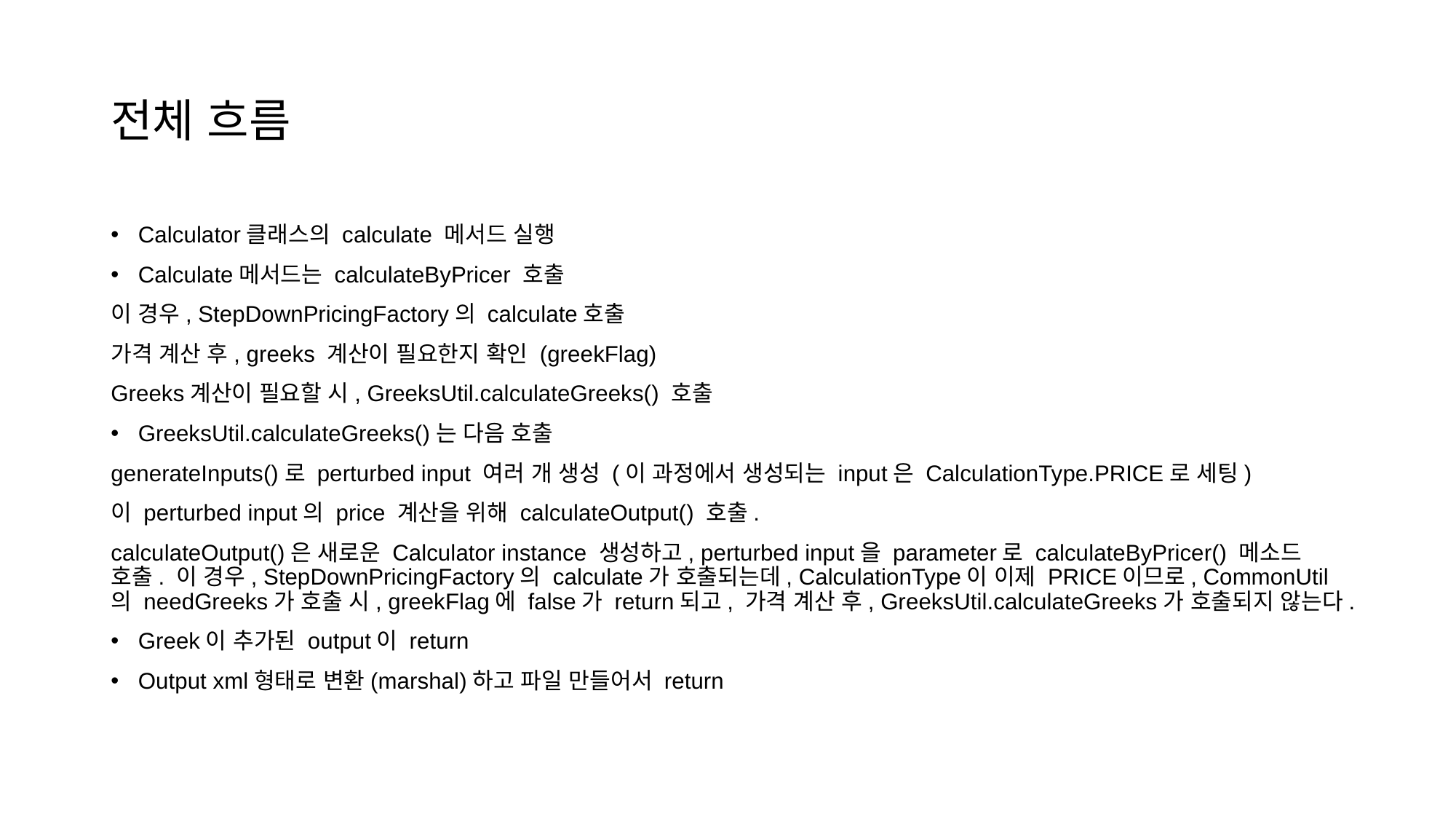

# 전체 흐름
Calculator클래스의 calculate 메서드 실행
Calculate메서드는 calculateByPricer 호출
이 경우, StepDownPricingFactory의 calculate호출
가격 계산 후, greeks 계산이 필요한지 확인 (greekFlag)
Greeks계산이 필요할 시, GreeksUtil.calculateGreeks() 호출
GreeksUtil.calculateGreeks()는 다음 호출
generateInputs()로 perturbed input 여러 개 생성 (이 과정에서 생성되는 input은 CalculationType.PRICE로 세팅)
이 perturbed input의 price 계산을 위해 calculateOutput() 호출.
calculateOutput()은 새로운 Calculator instance 생성하고, perturbed input을 parameter로 calculateByPricer() 메소드 호출. 이 경우, StepDownPricingFactory의 calculate가 호출되는데, CalculationType이 이제 PRICE이므로, CommonUtil의 needGreeks가 호출 시, greekFlag에 false가 return되고, 가격 계산 후, GreeksUtil.calculateGreeks가 호출되지 않는다.
Greek이 추가된 output이 return
Output xml형태로 변환(marshal)하고 파일 만들어서 return